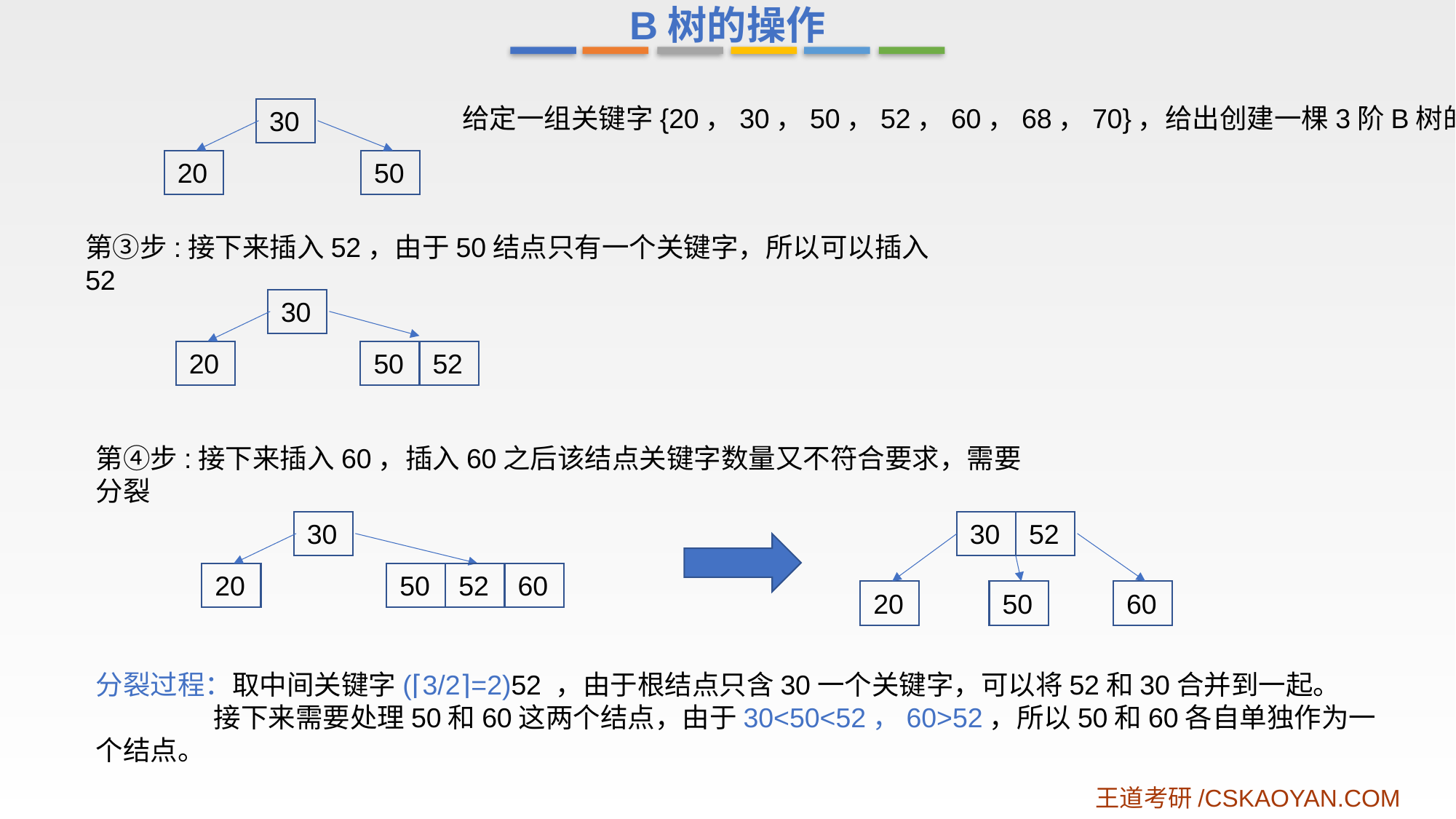

B树的操作

给定一组关键字{20，30，50，52，60，68，70}，给出创建一棵3阶B树的过程。

30

20

50
第③步:接下来插入52，由于50结点只有一个关键字，所以可以插入52

30

20

50

52
第④步:接下来插入60，插入60之后该结点关键字数量又不符合要求，需要分裂

30

30

52

20

50

52

60

20

50

60
分裂过程：取中间关键字(⌈3/2⌉=2)52 ，由于根结点只含30一个关键字，可以将52和30合并到一起。
                  接下来需要处理50和60这两个结点，由于30<50<52，60>52，所以50和60各自单独作为一个结点。
王道考研/CSKAOYAN.COM